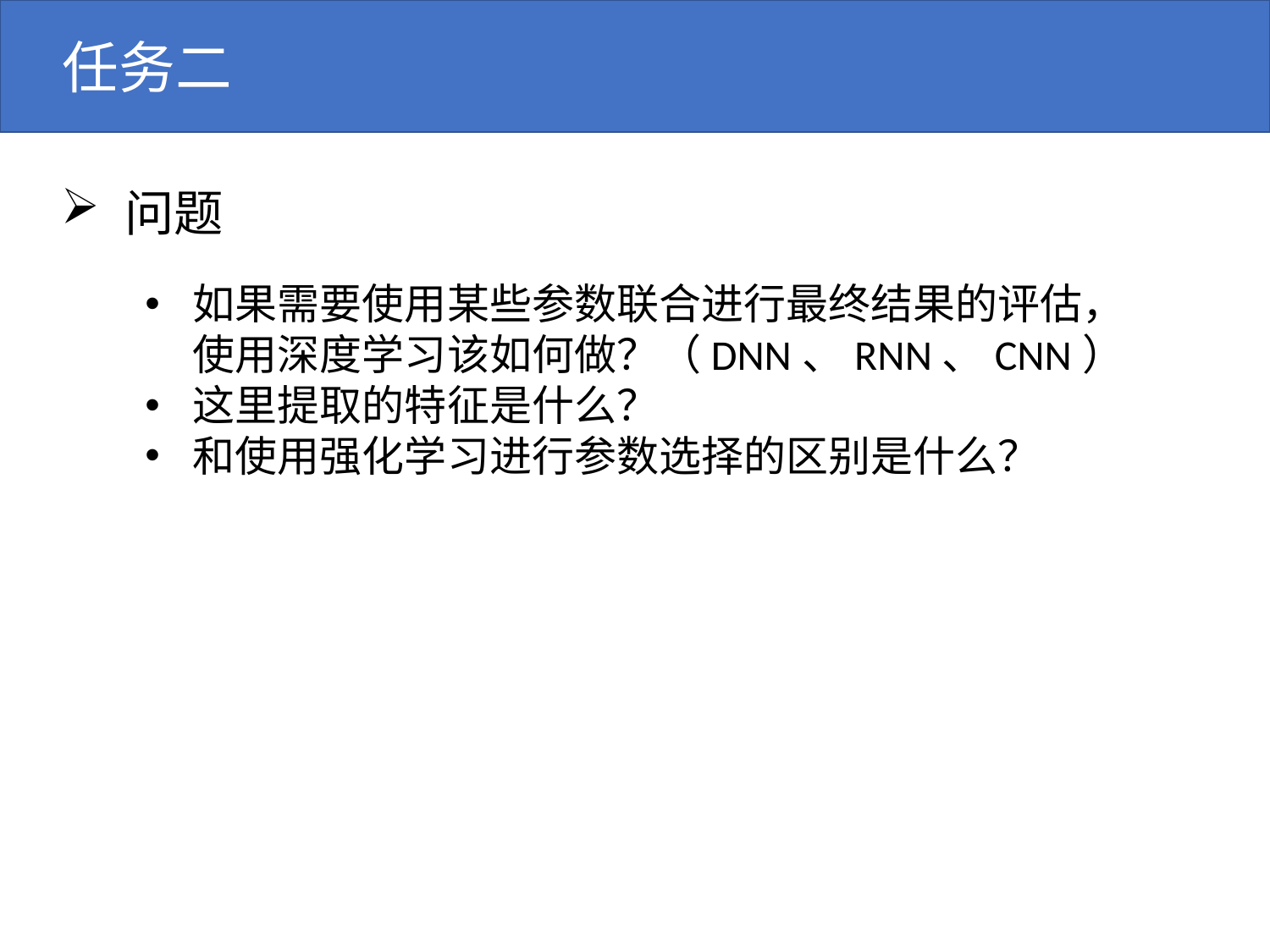

任务二
问题
如果需要使用某些参数联合进行最终结果的评估，使用深度学习该如何做？（DNN、RNN、CNN）
这里提取的特征是什么？
和使用强化学习进行参数选择的区别是什么？